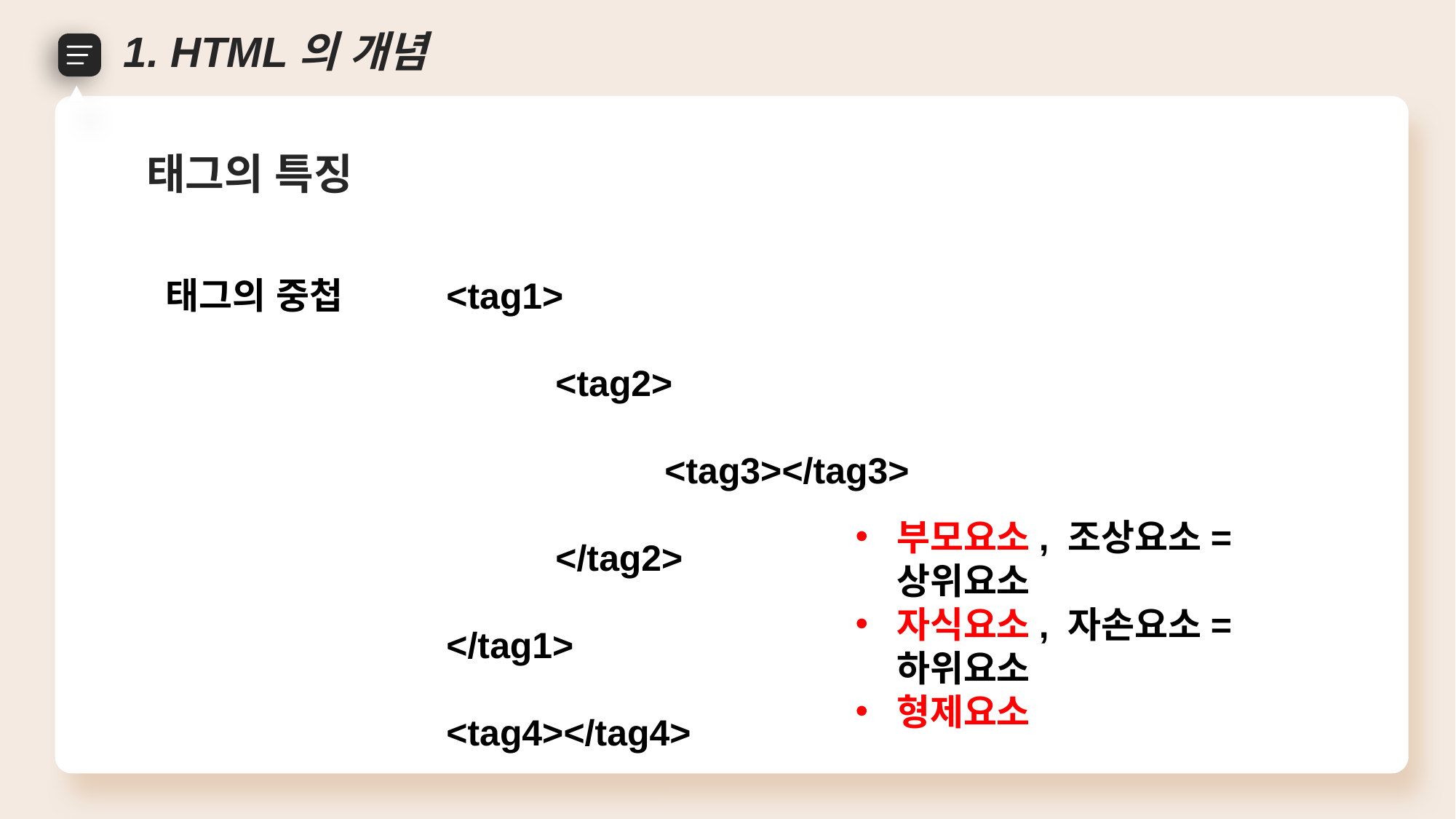

1. HTML의 개념

태그의 특징
 태그의 중첩
<tag1>
	<tag2>
		<tag3></tag3>
	</tag2>
</tag1>
<tag4></tag4>
부모요소, 조상요소=상위요소
자식요소, 자손요소=하위요소
형제요소